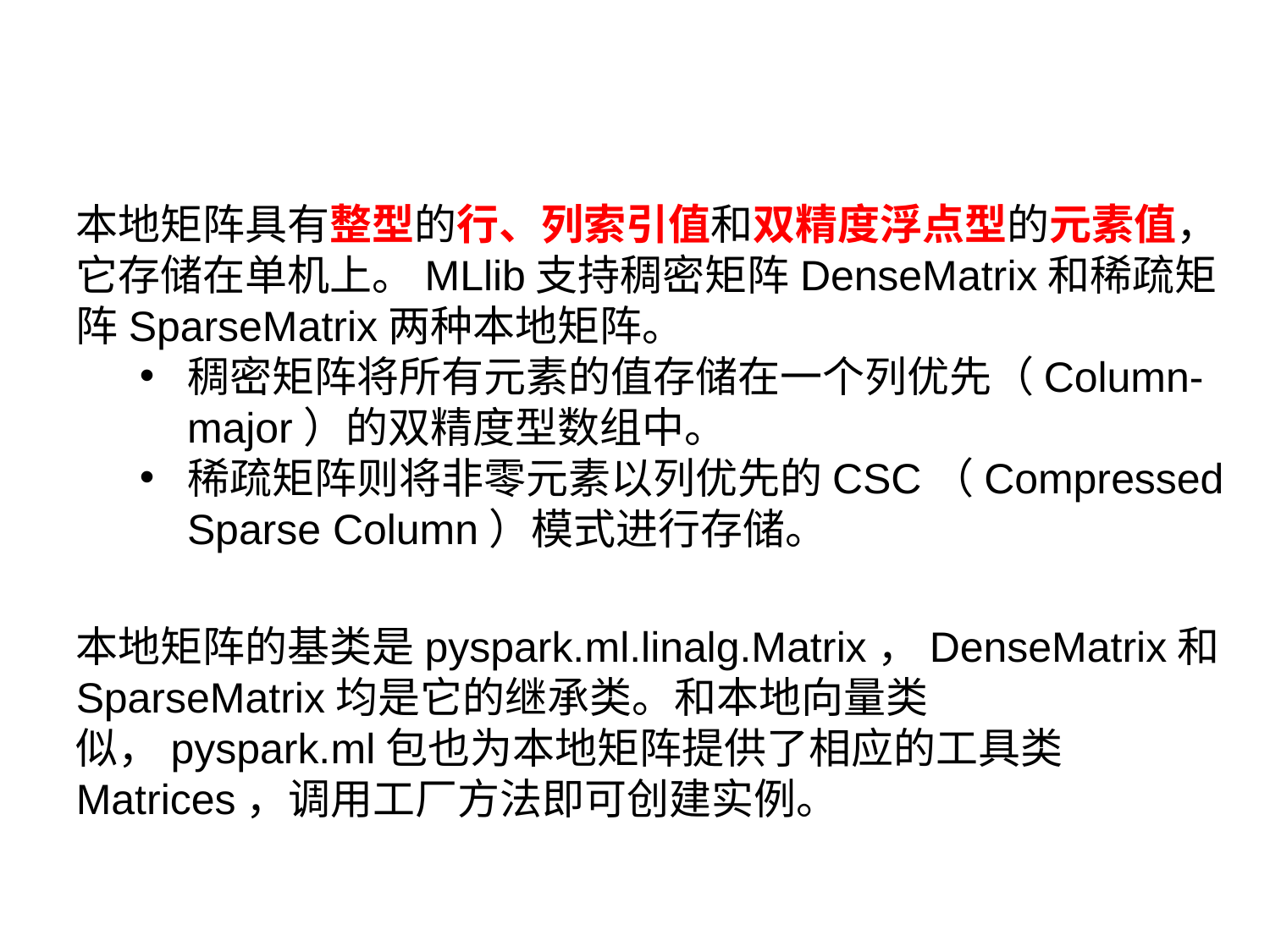

9.3.3 本地矩阵
本地矩阵具有整型的行、列索引值和双精度浮点型的元素值，它存储在单机上。MLlib支持稠密矩阵DenseMatrix和稀疏矩阵SparseMatrix两种本地矩阵。
稠密矩阵将所有元素的值存储在一个列优先（Column-major）的双精度型数组中。
稀疏矩阵则将非零元素以列优先的CSC（Compressed Sparse Column）模式进行存储。

本地矩阵的基类是pyspark.ml.linalg.Matrix，DenseMatrix和SparseMatrix均是它的继承类。和本地向量类似，pyspark.ml包也为本地矩阵提供了相应的工具类Matrices，调用工厂方法即可创建实例。